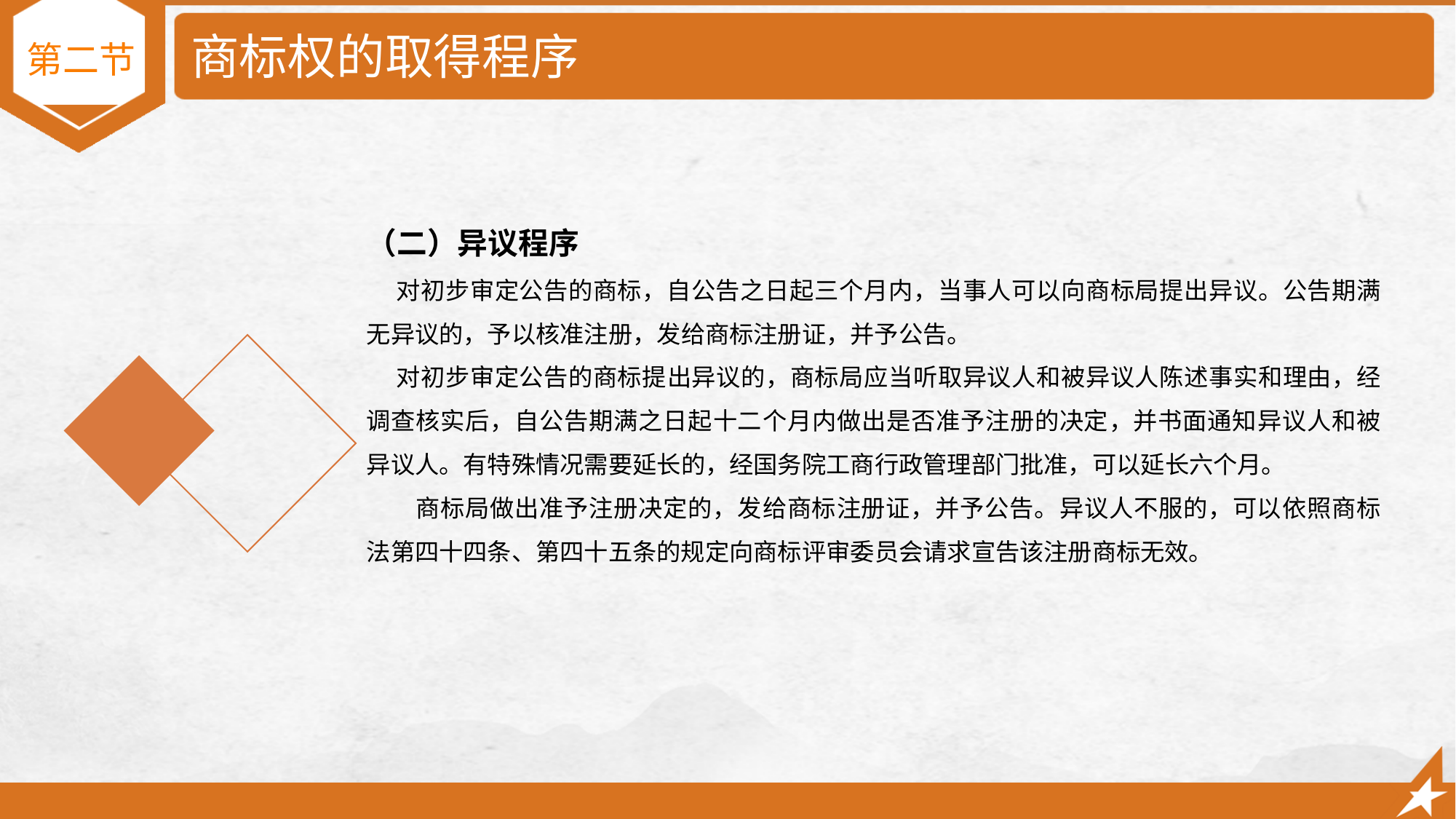

# 商标权的取得程序
第二节
（二）异议程序
    对初步审定公告的商标，自公告之日起三个月内，当事人可以向商标局提出异议。公告期满无异议的，予以核准注册，发给商标注册证，并予公告。
    对初步审定公告的商标提出异议的，商标局应当听取异议人和被异议人陈述事实和理由，经调查核实后，自公告期满之日起十二个月内做出是否准予注册的决定，并书面通知异议人和被异议人。有特殊情况需要延长的，经国务院工商行政管理部门批准，可以延长六个月。
　　商标局做出准予注册决定的，发给商标注册证，并予公告。异议人不服的，可以依照商标法第四十四条、第四十五条的规定向商标评审委员会请求宣告该注册商标无效。